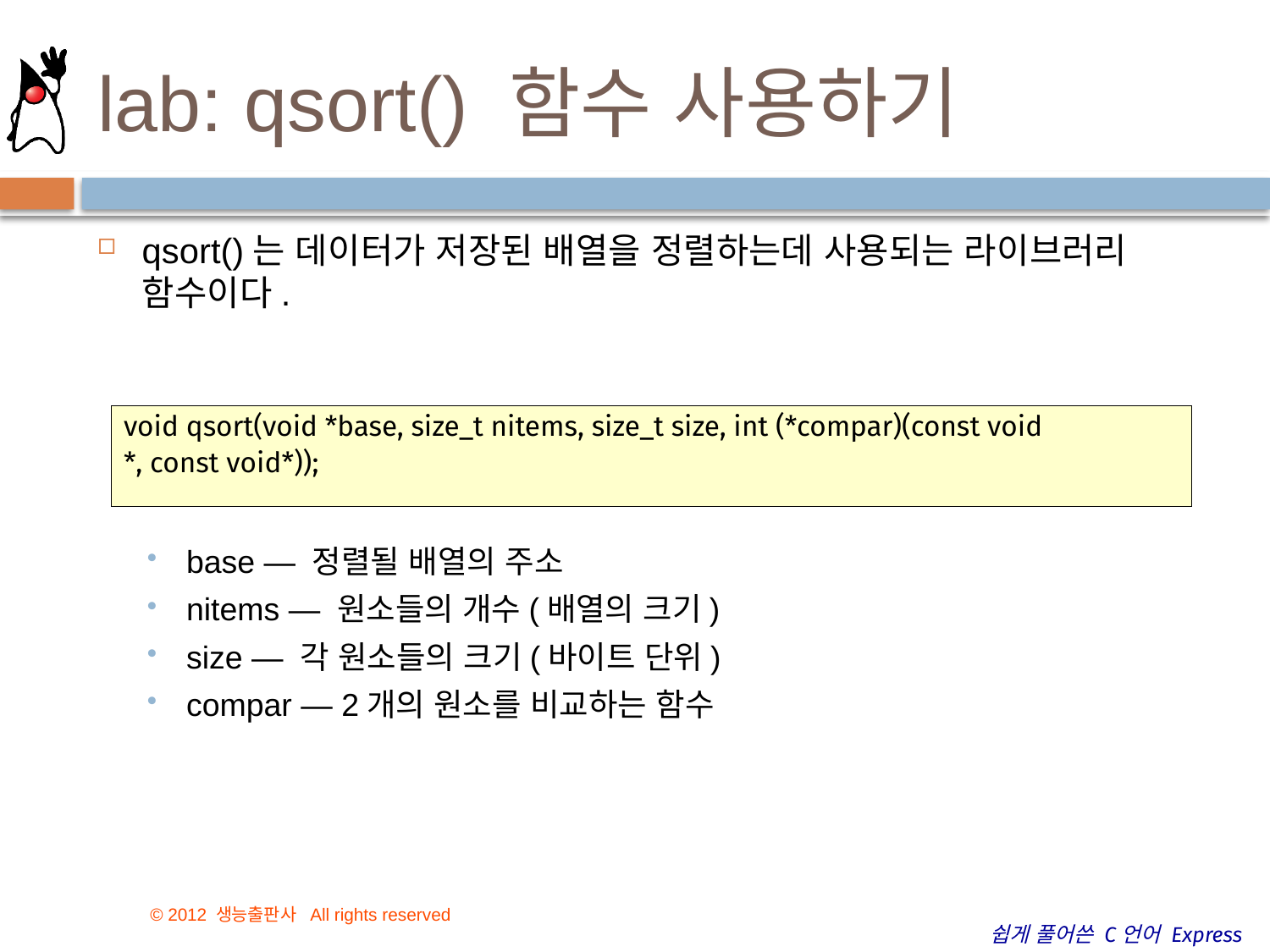

# lab: qsort() 함수 사용하기
qsort()는 데이터가 저장된 배열을 정렬하는데 사용되는 라이브러리 함수이다.

base — 정렬될 배열의 주소
nitems — 원소들의 개수(배열의 크기)
size — 각 원소들의 크기(바이트 단위)
compar — 2개의 원소를 비교하는 함수
void qsort(void *base, size_t nitems, size_t size, int (*compar)(const void
*, const void*));